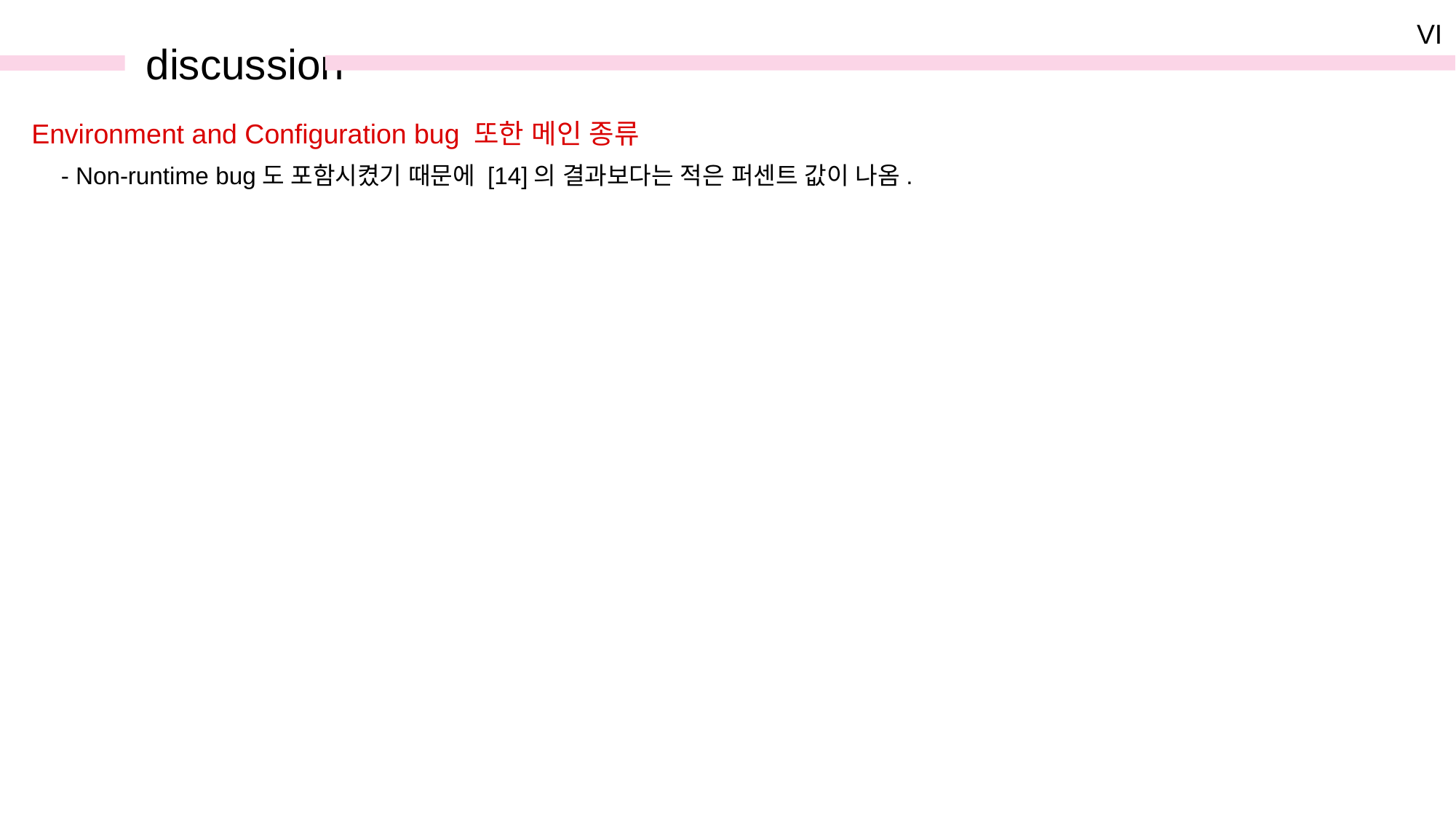

VI
discussion

Environment and Configuration bug 또한 메인 종류
- Non-runtime bug도 포함시켰기 때문에 [14]의 결과보다는 적은 퍼센트 값이 나옴.